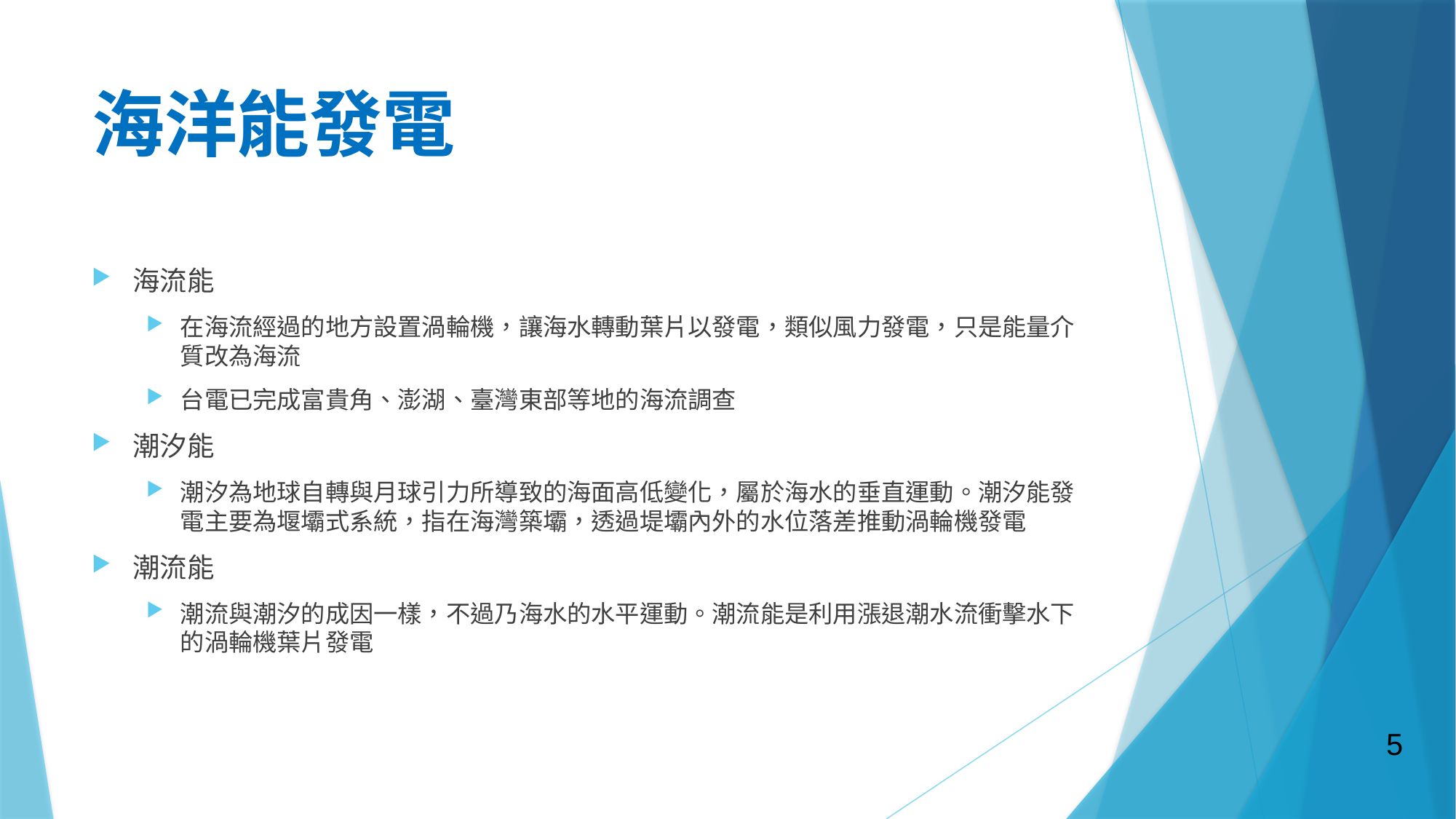

# 海洋能發電
海流能
在海流經過的地方設置渦輪機，讓海水轉動葉片以發電，類似風力發電，只是能量介質改為海流
台電已完成富貴角、澎湖、臺灣東部等地的海流調查
潮汐能
潮汐為地球自轉與月球引力所導致的海面高低變化，屬於海水的垂直運動。潮汐能發電主要為堰壩式系統，指在海灣築壩，透過堤壩內外的水位落差推動渦輪機發電
潮流能
潮流與潮汐的成因一樣，不過乃海水的水平運動。潮流能是利用漲退潮水流衝擊水下的渦輪機葉片發電

5